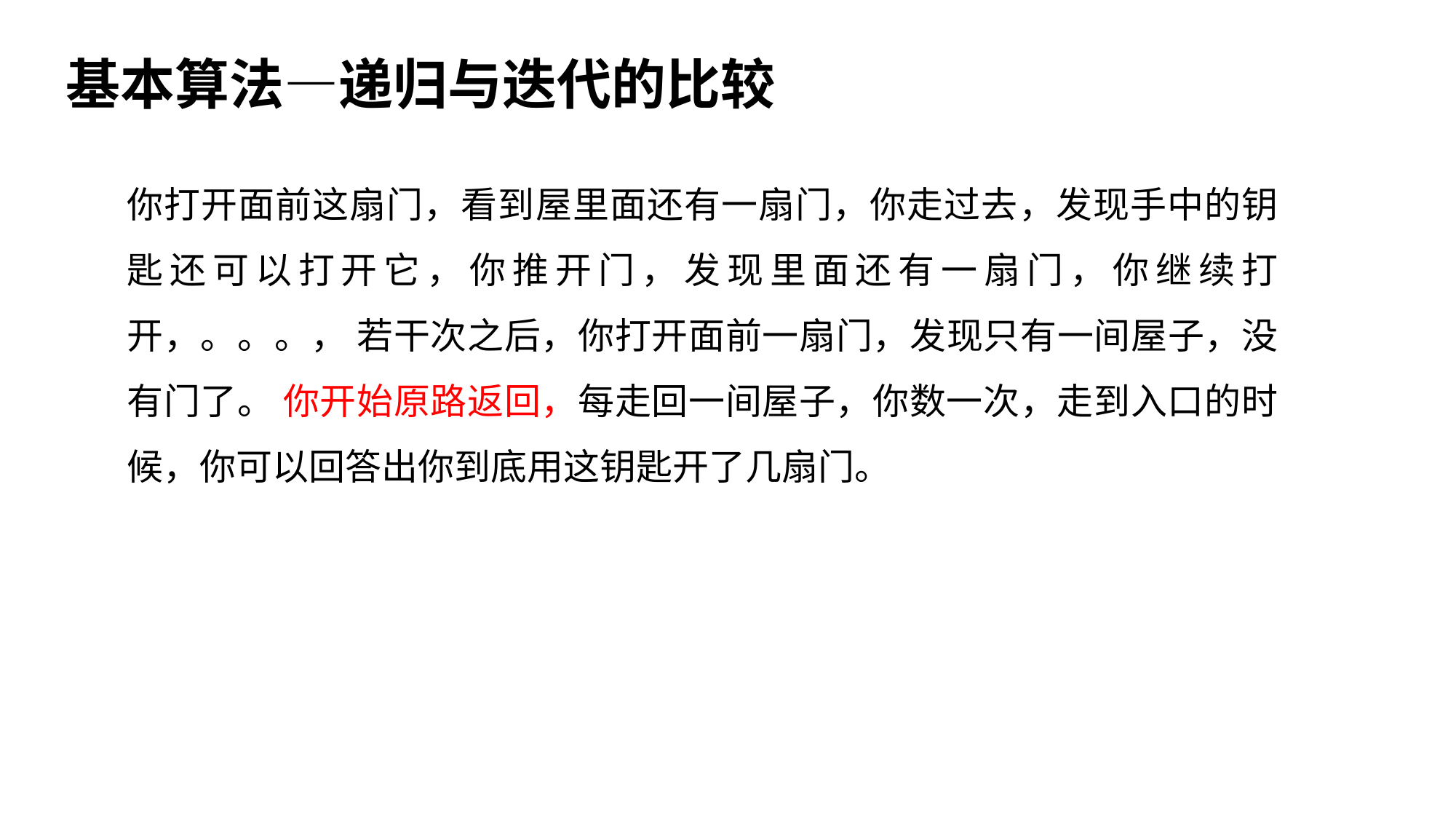

# 基本算法—递归与迭代的比较
你打开面前这扇门，看到屋里面还有一扇门，你走过去，发现手中的钥匙还可以打开它，你推开门，发现里面还有一扇门，你继续打开，。。。， 若干次之后，你打开面前一扇门，发现只有一间屋子，没有门了。 你开始原路返回，每走回一间屋子，你数一次，走到入口的时候，你可以回答出你到底用这钥匙开了几扇门。